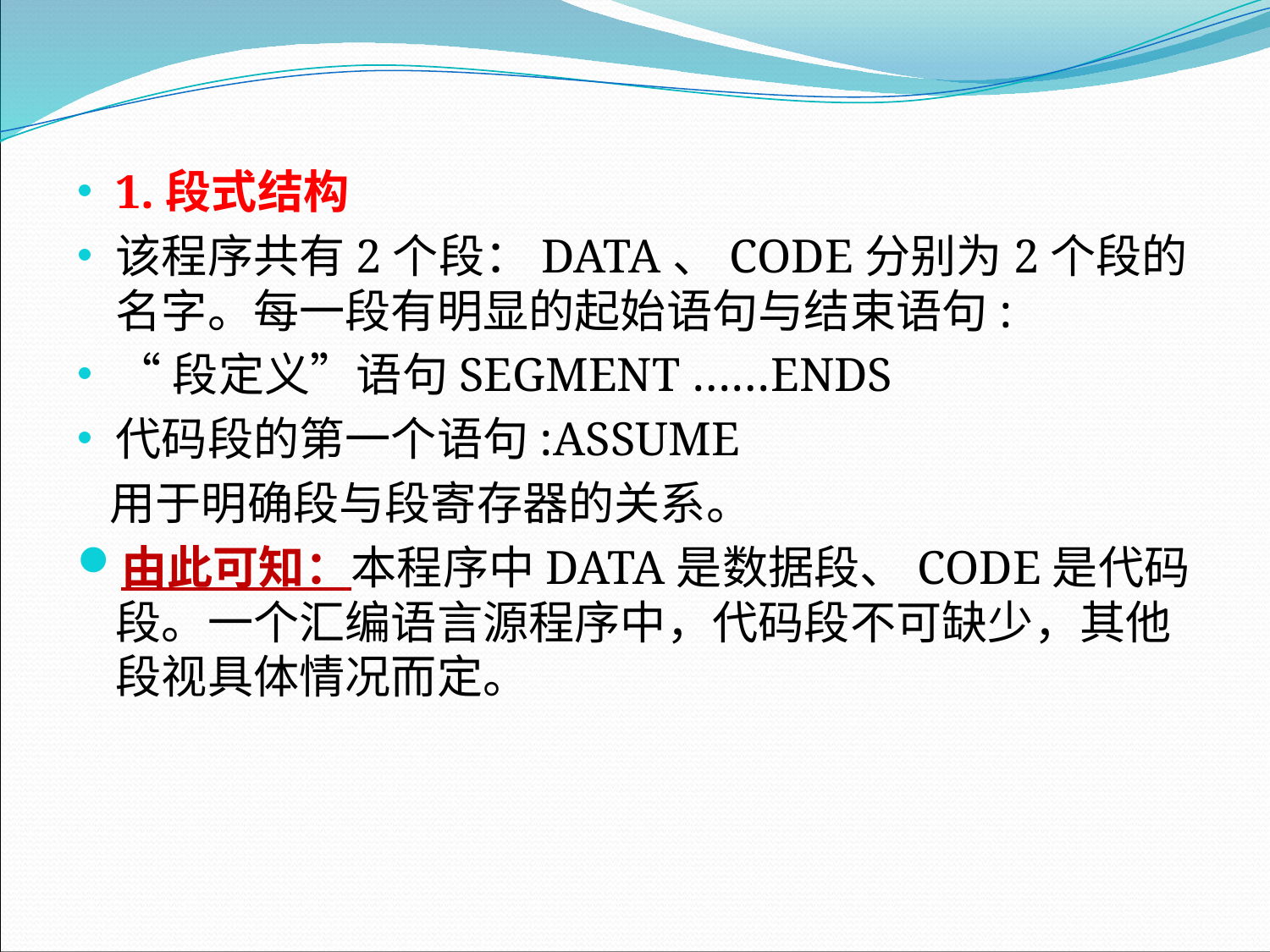

1.段式结构
该程序共有2个段：DATA、CODE分别为2个段的名字。每一段有明显的起始语句与结束语句:
“段定义”语句SEGMENT ……ENDS
代码段的第一个语句:ASSUME
  用于明确段与段寄存器的关系。
由此可知：本程序中DATA是数据段、CODE是代码段。一个汇编语言源程序中，代码段不可缺少，其他段视具体情况而定。